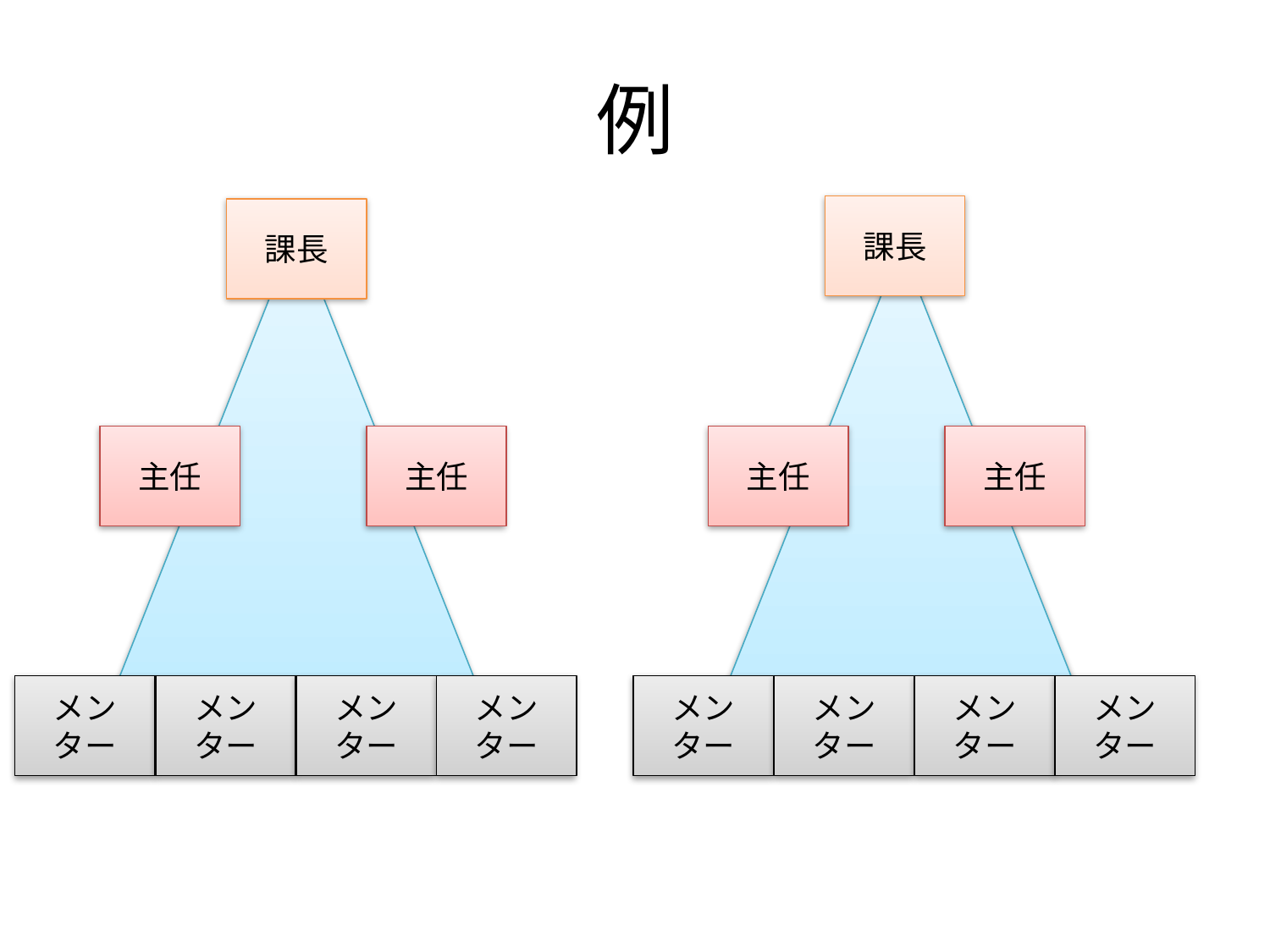

# 例
課長
課長

主任
主任
主任
主任
メンター
メンター
メンター
メンター
メンター
メンター
メンター
メンター